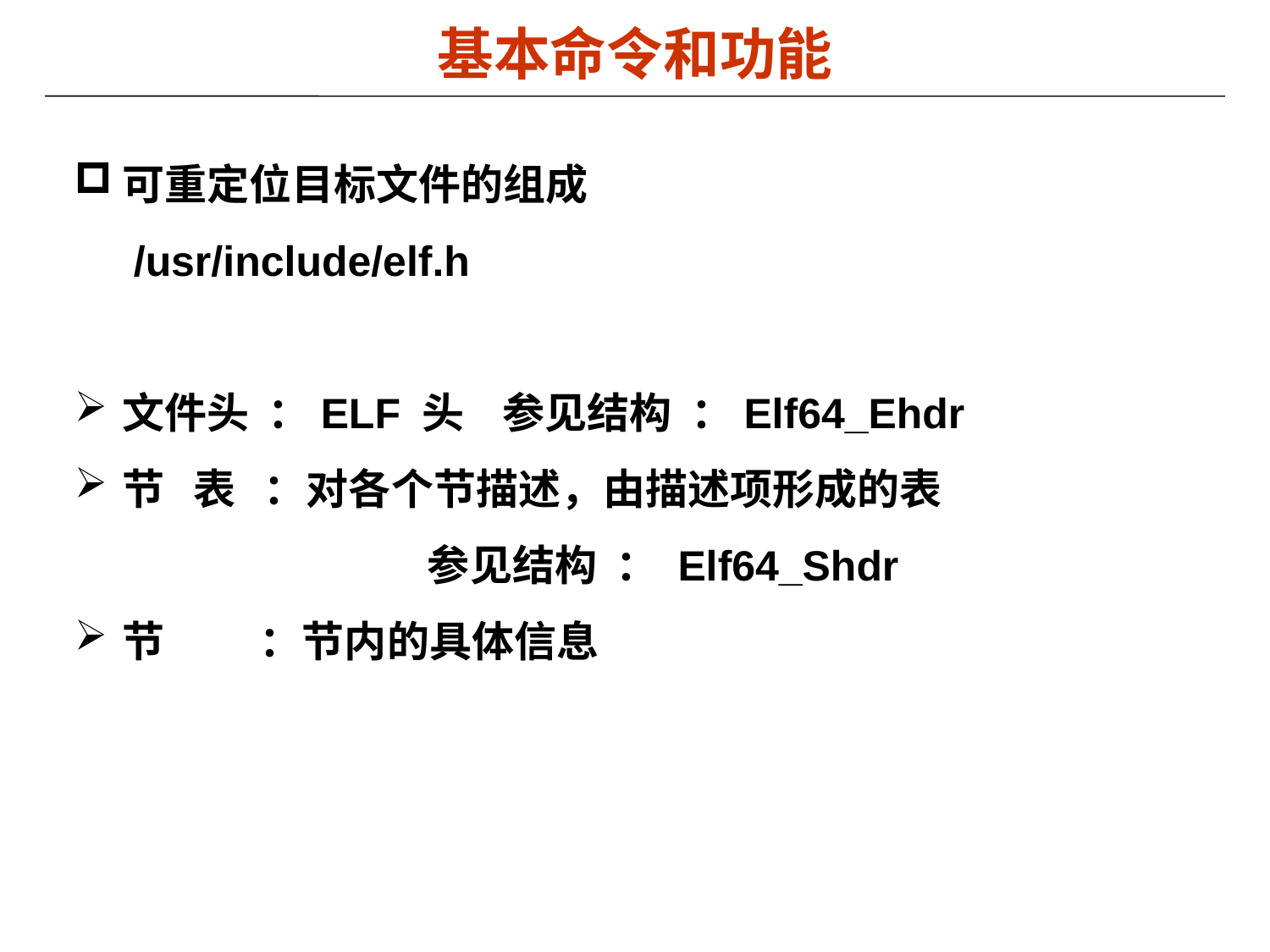

基本命令和功能
可重定位目标文件的组成
     /usr/include/elf.h

文件头  ：ELF 头    参见结构  ：Elf64_Ehdr
节   表   ：对各个节描述，由描述项形成的表
                                    参见结构  ： Elf64_Shdr
节          ：节内的具体信息